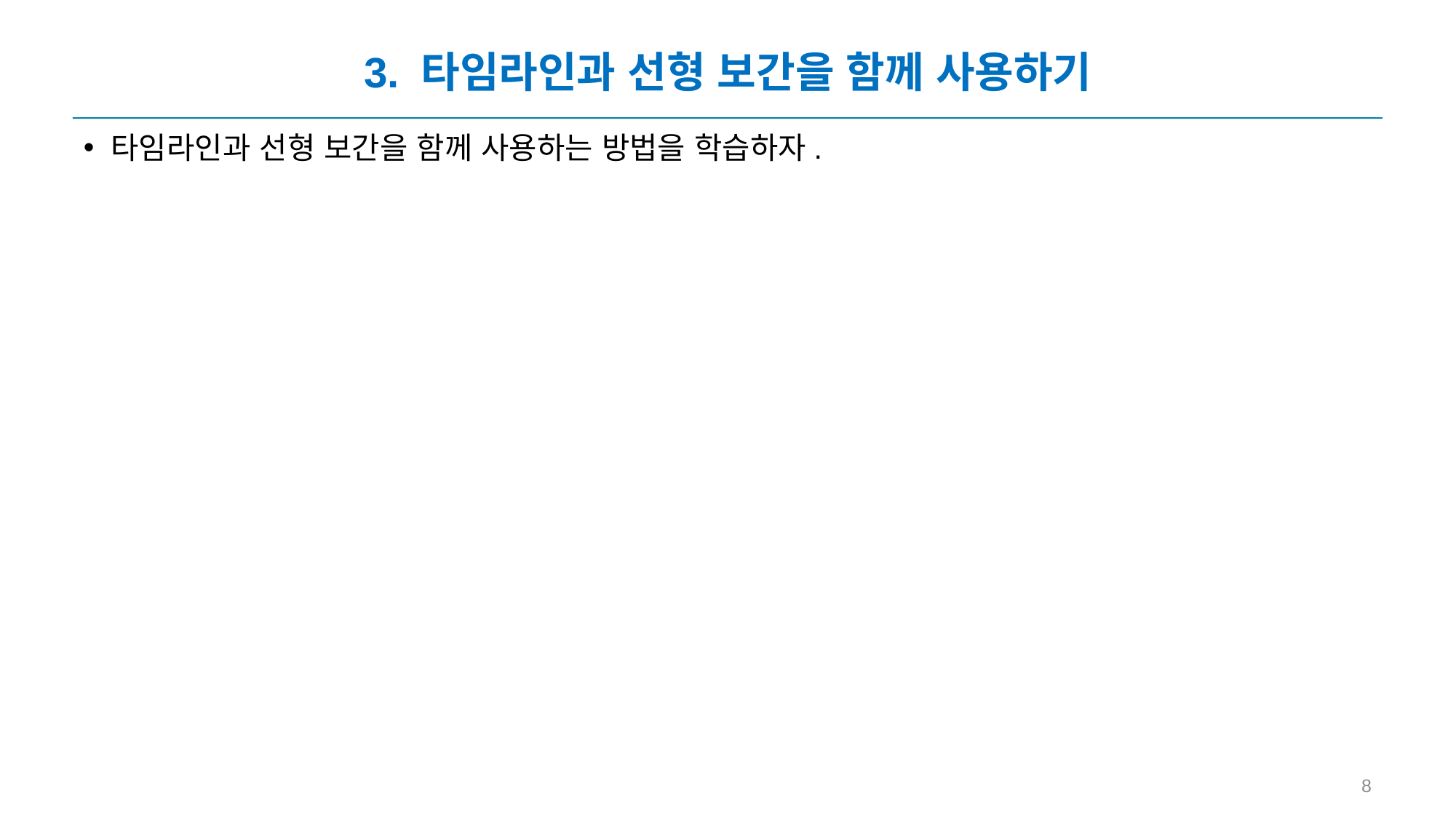

# 3. 타임라인과 선형 보간을 함께 사용하기
타임라인과 선형 보간을 함께 사용하는 방법을 학습하자.

8